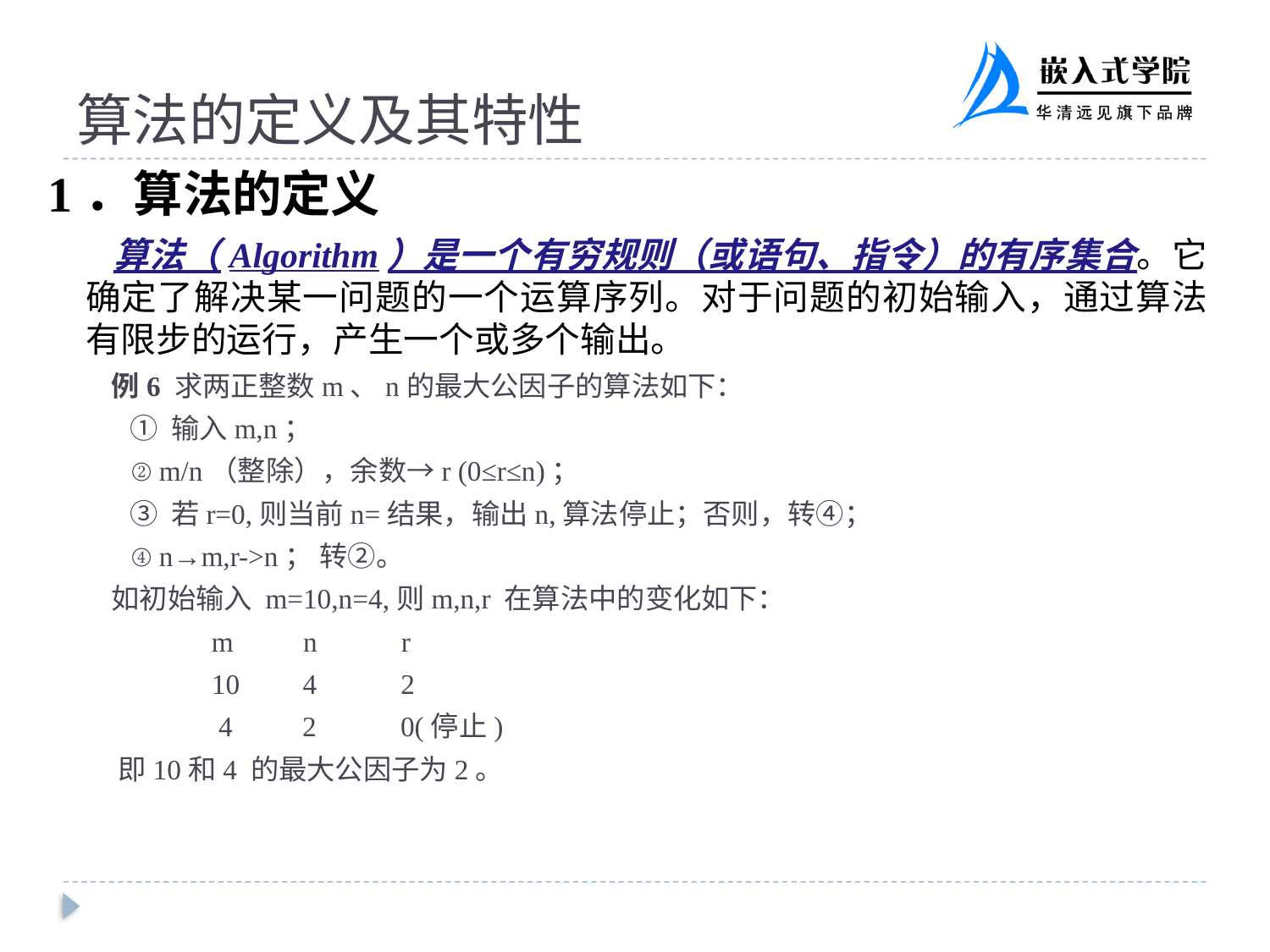

# 算法的定义及其特性
1．算法的定义
       算法（Algorithm）是一个有穷规则（或语句、指令）的有序集合。它确定了解决某一问题的一个运算序列。对于问题的初始输入，通过算法有限步的运行，产生一个或多个输出。
   例6 求两正整数m、n的最大公因子的算法如下：
   	 ① 输入m,n；
	 ② m/n（整除），余数→r (0≤r≤n)；
    	 ③ 若r=0,则当前n=结果，输出n,算法停止；否则，转④；
    	 ④ n→m,r->n； 转②。
   如初始输入 m=10,n=4,则m,n,r 在算法中的变化如下：
                  m          n            r
                  10         4            2
                   4          2            0(停止)
    即10和4 的最大公因子为2。
27